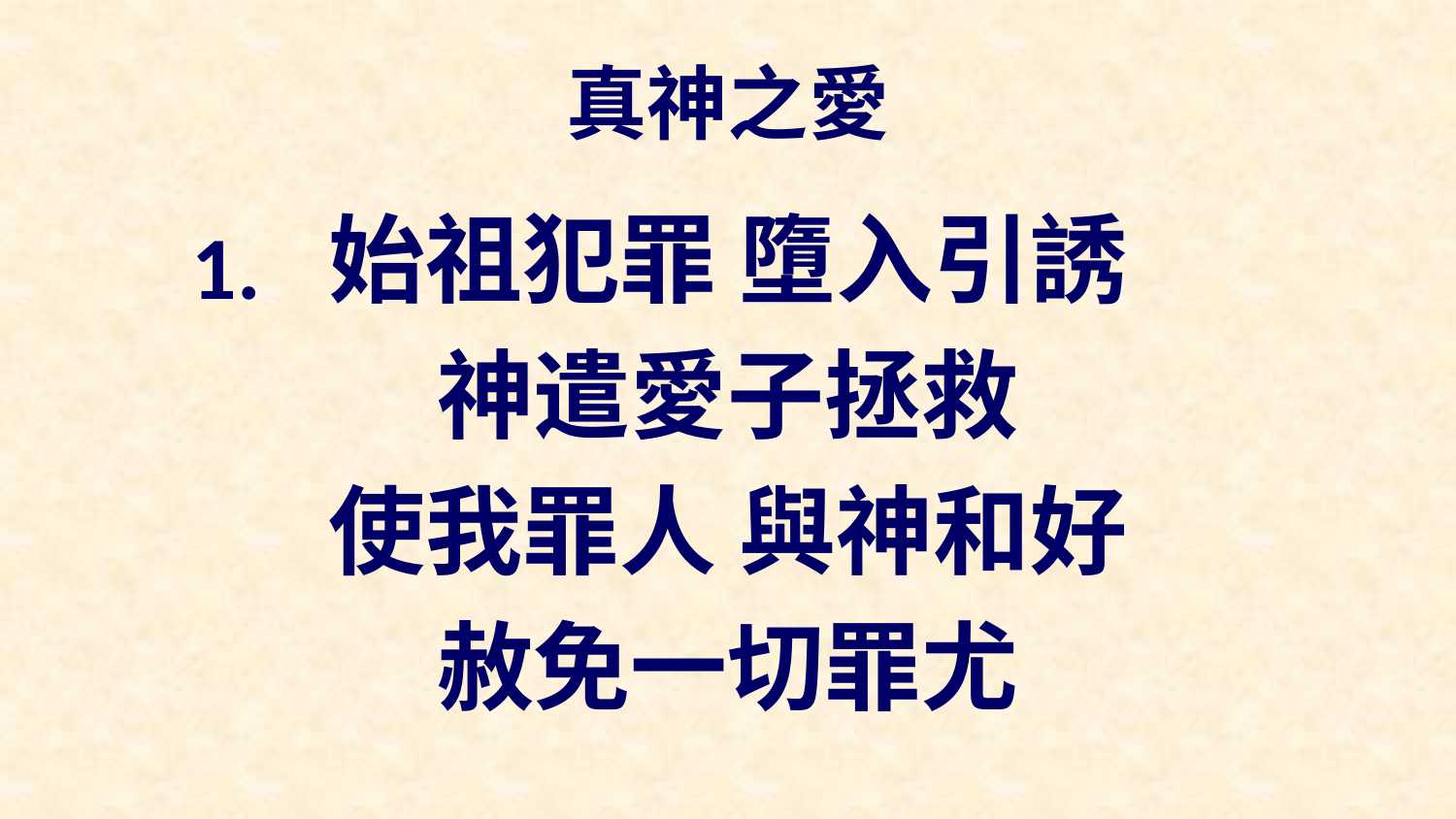

# 真神之愛
始祖犯罪 墮入引誘
神遣愛子拯救
使我罪人 與神和好
赦免一切罪尤
1.